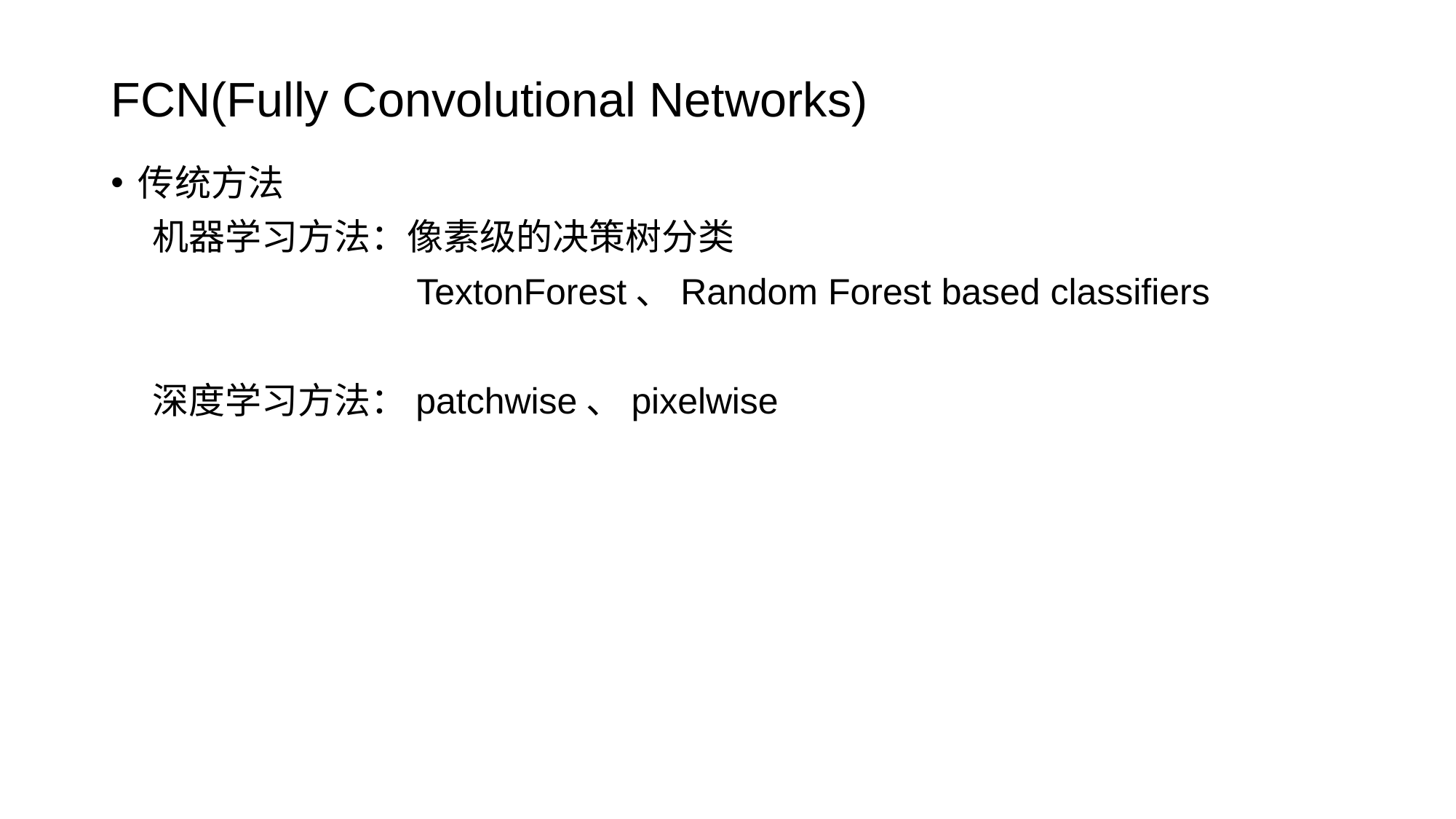

# FCN(Fully Convolutional Networks)
传统方法
    机器学习方法：像素级的决策树分类
                              TextonForest、Random Forest based classifiers

    深度学习方法：patchwise、pixelwise